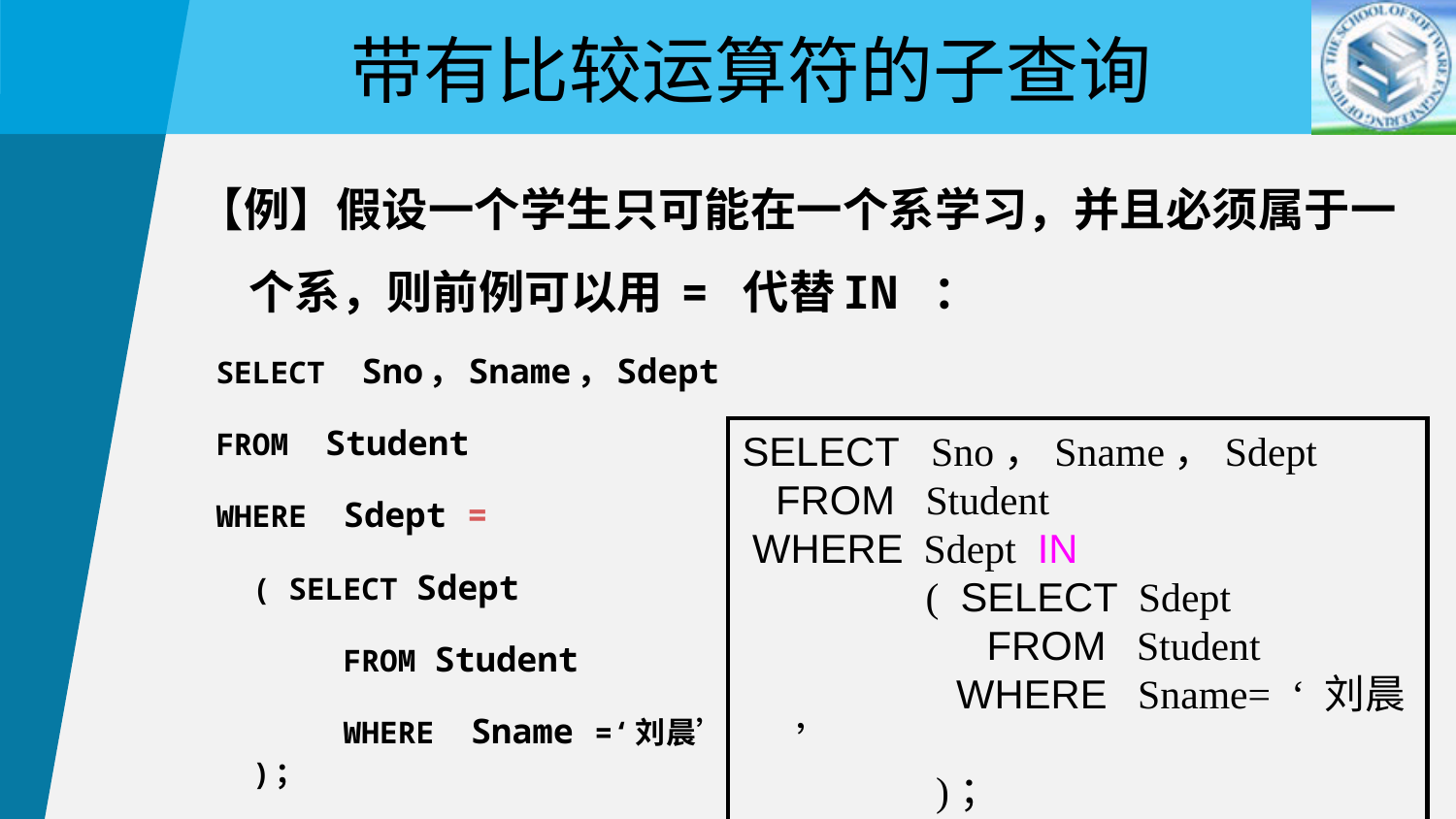

带有比较运算符的子查询
【例】假设一个学生只可能在一个系学习，并且必须属于一个系，则前例可以用 = 代替IN ：
 SELECT  Sno，Sname，Sdept
 FROM  Student
 WHERE  Sdept =
   ( SELECT Sdept
        FROM Student
        WHERE  Sname =‘刘晨’
   )；
SELECT   Sno，Sname，Sdept
   FROM   Student
 WHERE  Sdept  IN
                  (  SELECT  Sdept
                        FROM   Student
                     WHERE   Sname=  ‘ 刘晨 ’
                   )；